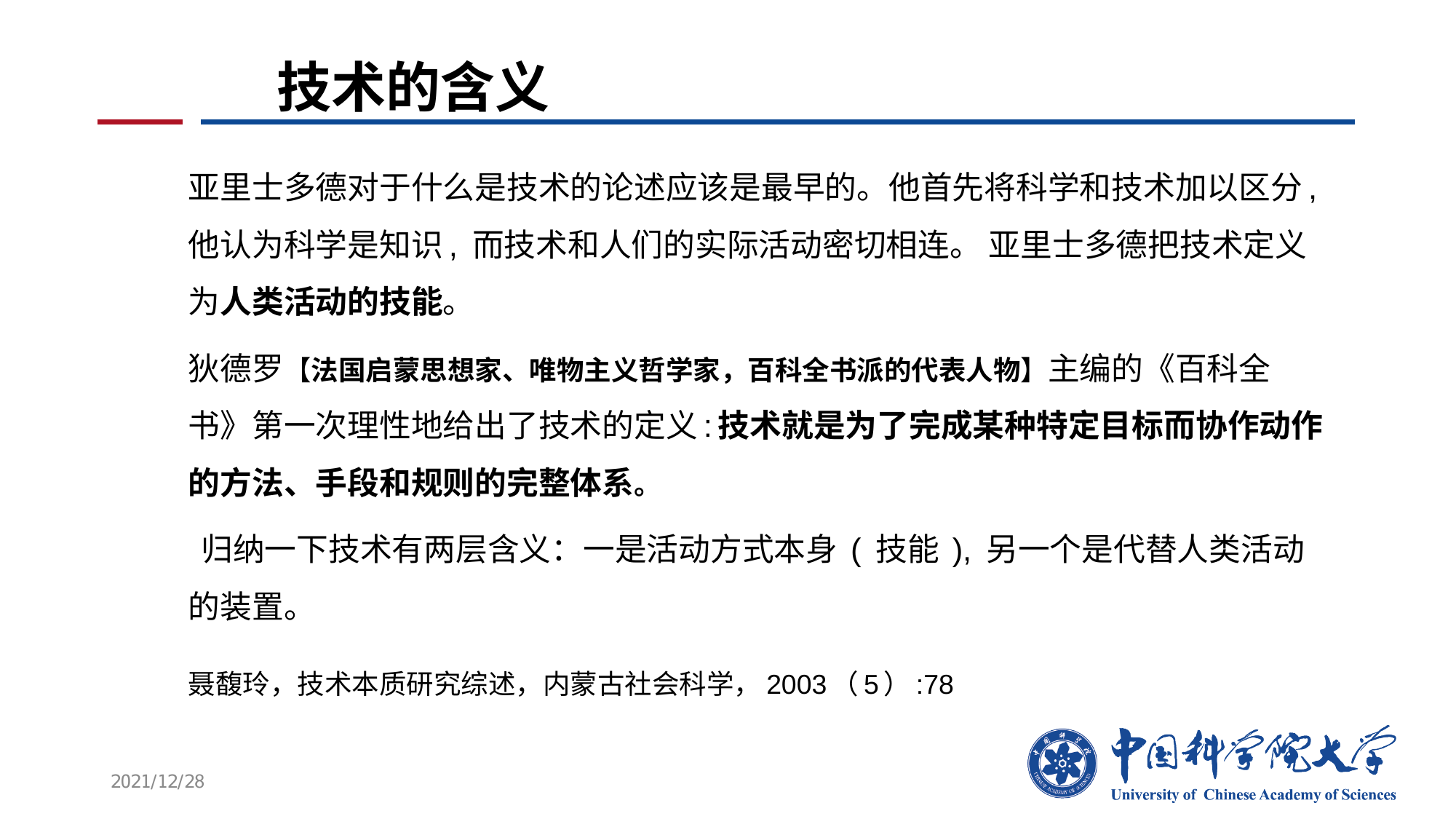

# 技术的含义
亚里士多德对于什么是技术的论述应该是最早的。他首先将科学和技术加以区分, 他认为科学是知识, 而技术和人们的实际活动密切相连。 亚里士多德把技术定义为人类活动的技能。
狄德罗【法国启蒙思想家、唯物主义哲学家，百科全书派的代表人物】主编的《百科全书》第一次理性地给出了技术的定义:技术就是为了完成某种特定目标而协作动作的方法、手段和规则的完整体系。
 归纳一下技术有两层含义：一是活动方式本身 ( 技能 ), 另一个是代替人类活动的装置。

聂馥玲，技术本质研究综述，内蒙古社会科学，2003（5）:78

2021/12/28